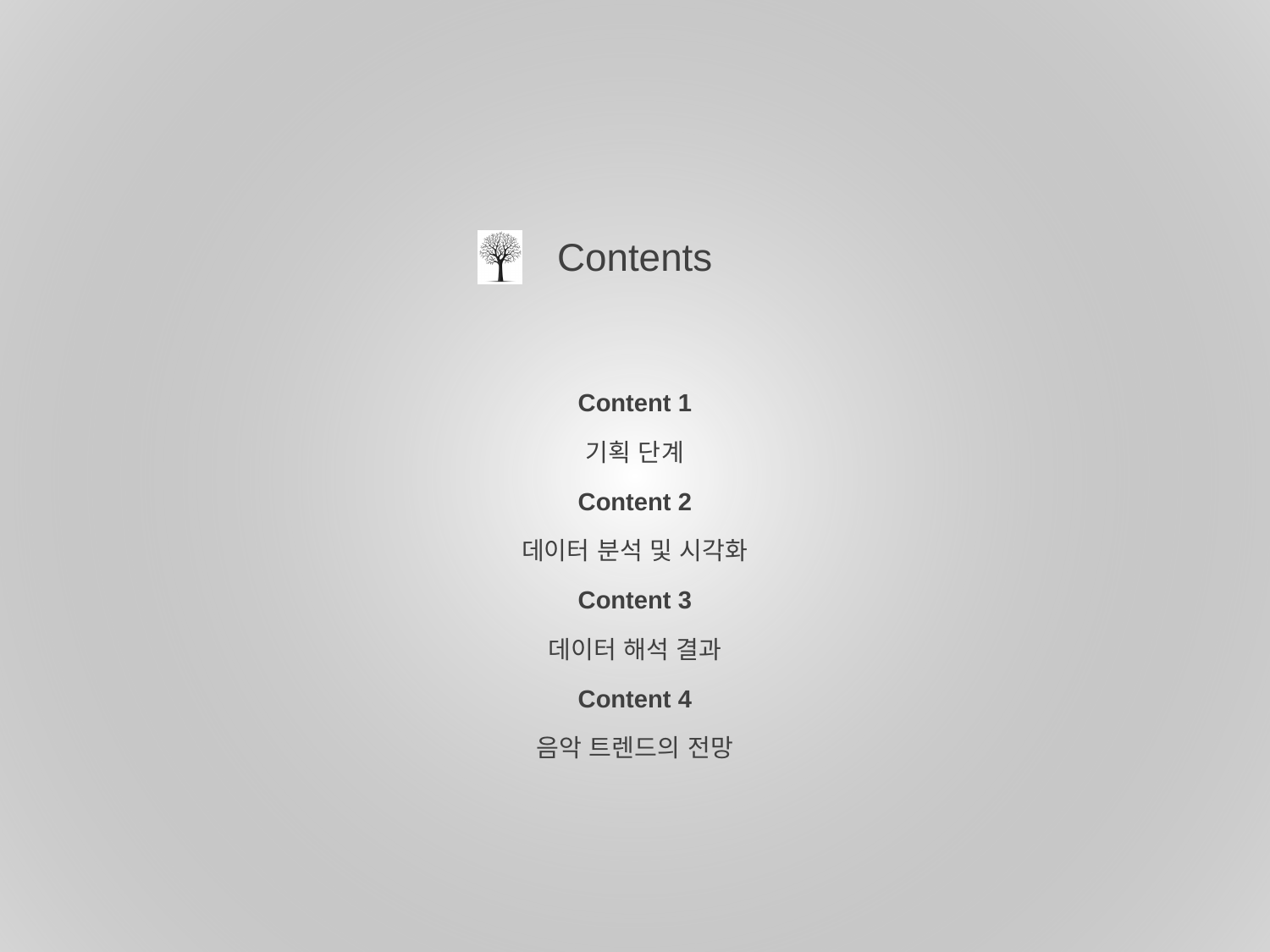

Content 1
기획 단계
Content 2
데이터 분석 및 시각화
Content 3
데이터 해석 결과
Content 4
음악 트렌드의 전망